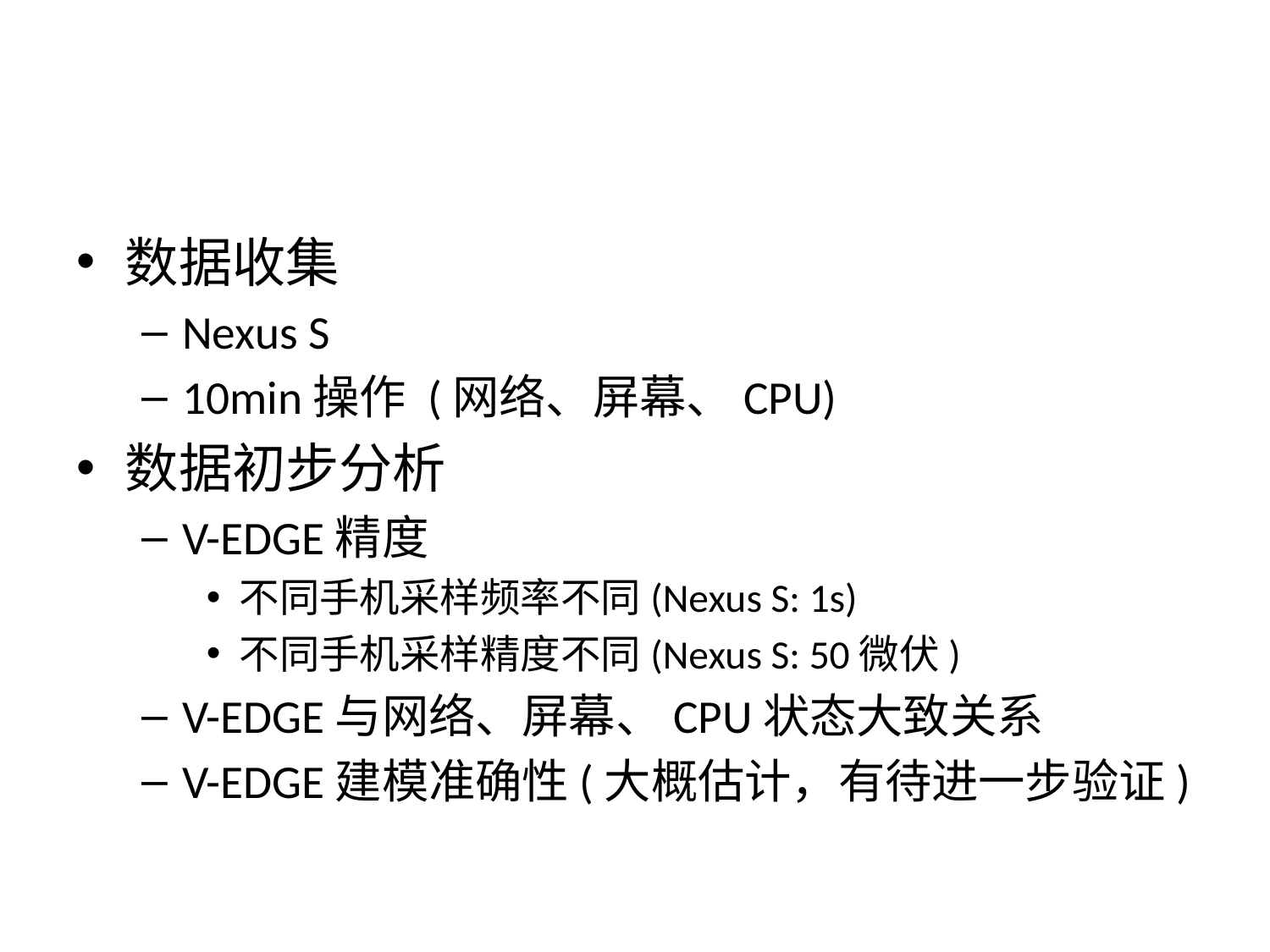

#
数据收集
Nexus S
10min操作 (网络、屏幕、CPU)
数据初步分析
V-EDGE精度
不同手机采样频率不同(Nexus S: 1s)
不同手机采样精度不同(Nexus S: 50微伏)
V-EDGE与网络、屏幕、CPU状态大致关系
V-EDGE建模准确性(大概估计，有待进一步验证)